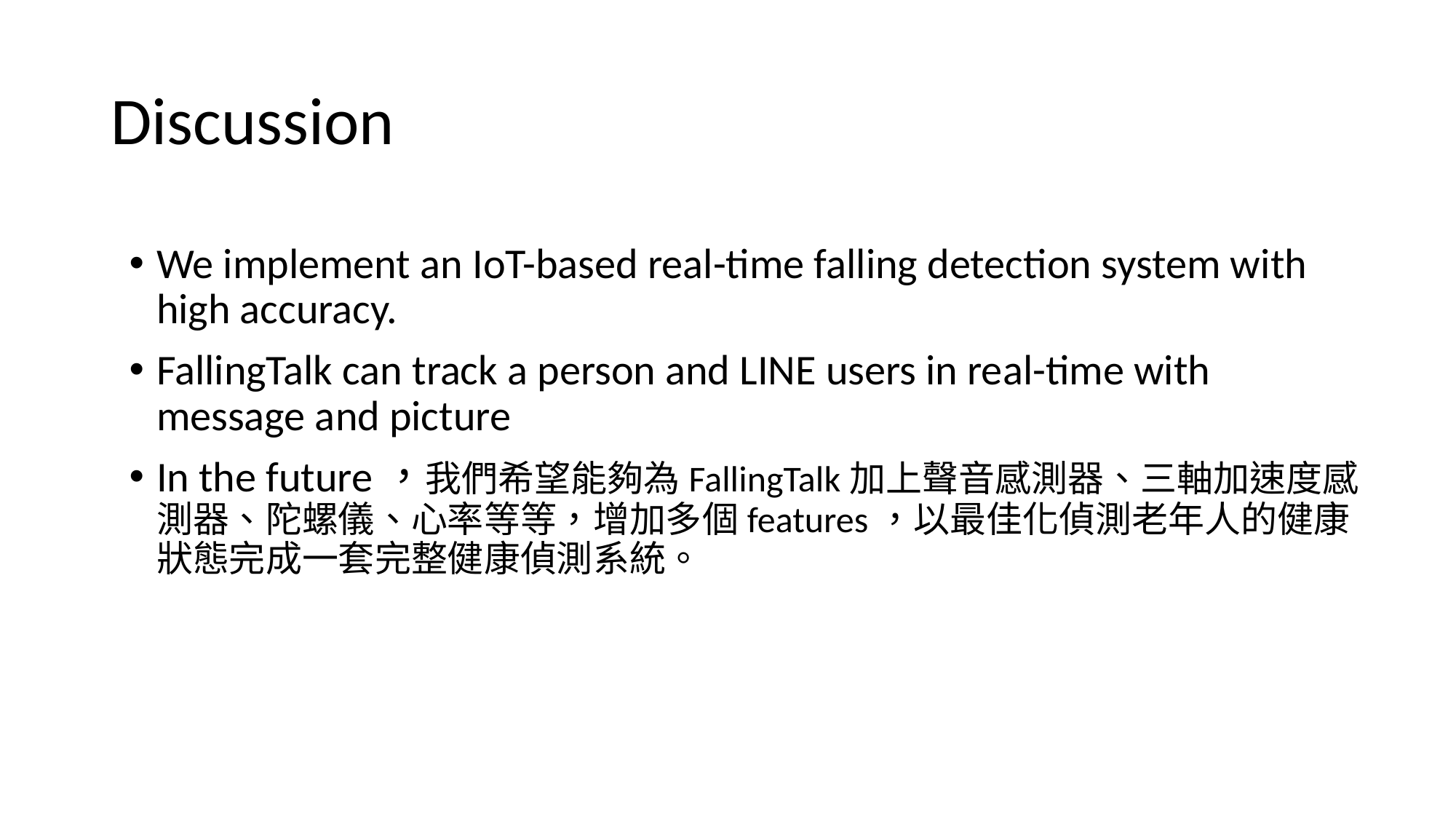

# Discussion

We implement an IoT-based real-time falling detection system with high accuracy.
FallingTalk can track a person and LINE users in real-time with message and picture
In the future，我們希望能夠為FallingTalk加上聲音感測器、三軸加速度感測器、陀螺儀、心率等等，增加多個features，以最佳化偵測老年人的健康狀態完成一套完整健康偵測系統。